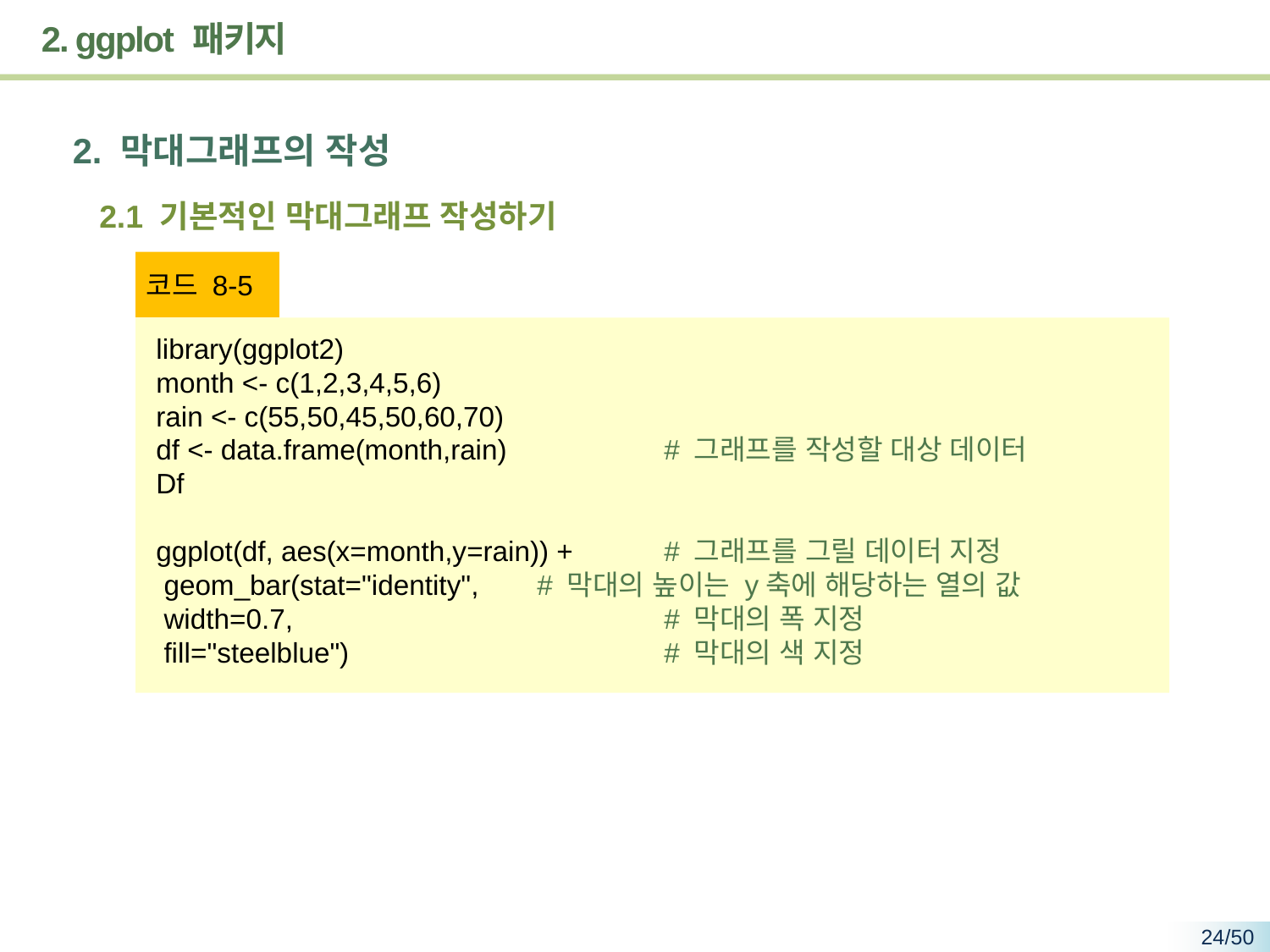

# 2. ggplot 패키지
2. 막대그래프의 작성
   2.1 기본적인 막대그래프 작성하기

코드 8-5

library(ggplot2)
month <- c(1,2,3,4,5,6)
rain <- c(55,50,45,50,60,70)
df <- data.frame(month,rain) 		# 그래프를 작성할 대상 데이터
Df

ggplot(df, aes(x=month,y=rain)) + 	# 그래프를 그릴 데이터 지정
 geom_bar(stat="identity", 	# 막대의 높이는 y축에 해당하는 열의 값
 width=0.7, 			# 막대의 폭 지정
 fill="steelblue") 			# 막대의 색 지정